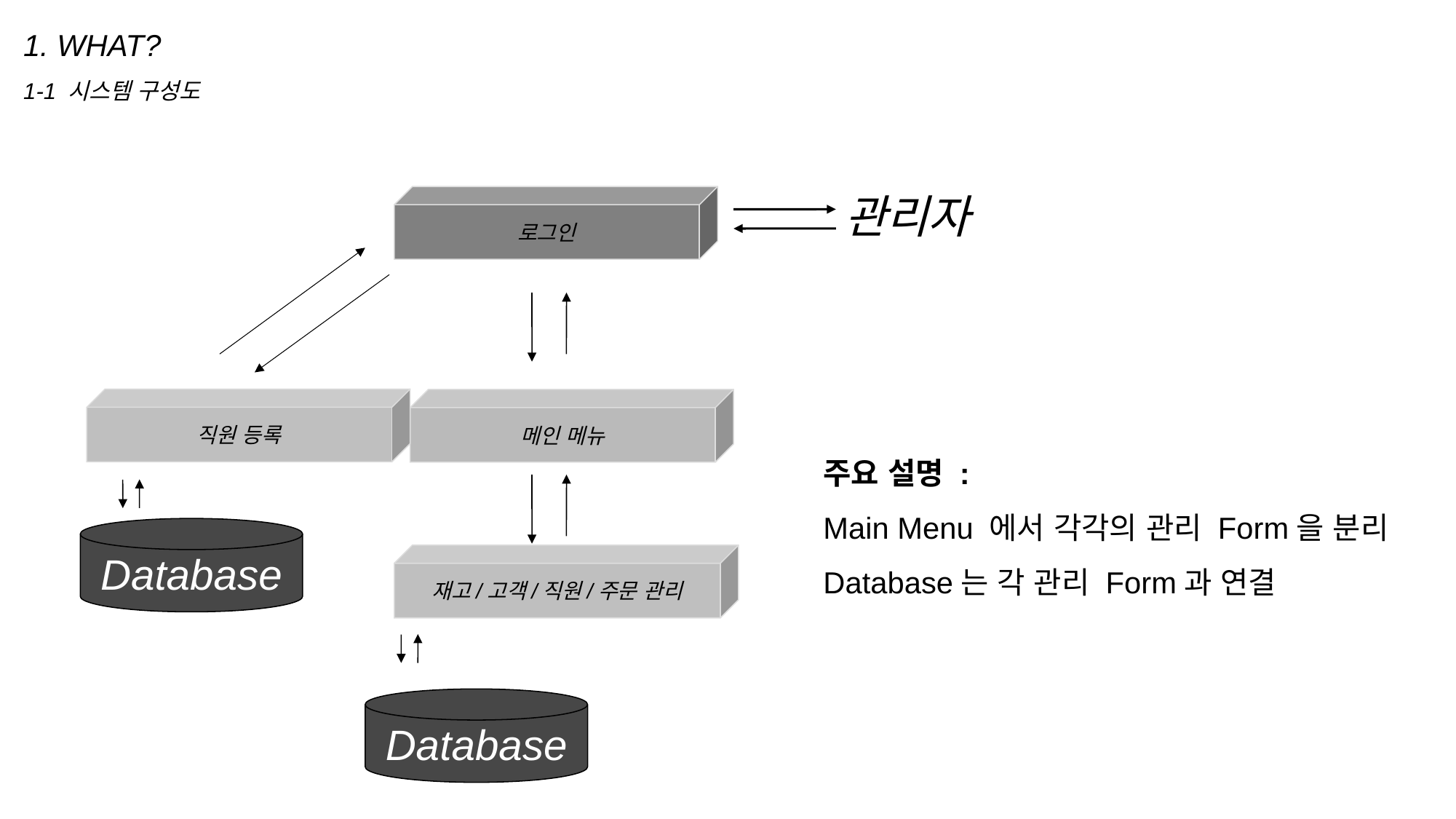

1. WHAT?
1-1 시스템 구성도
관리자
로그인

직원 등록
메인 메뉴
주요 설명 :
Main Menu 에서 각각의 관리 Form을 분리
Database는 각 관리 Form과 연결

Database
재고/고객/직원/주문 관리

Database